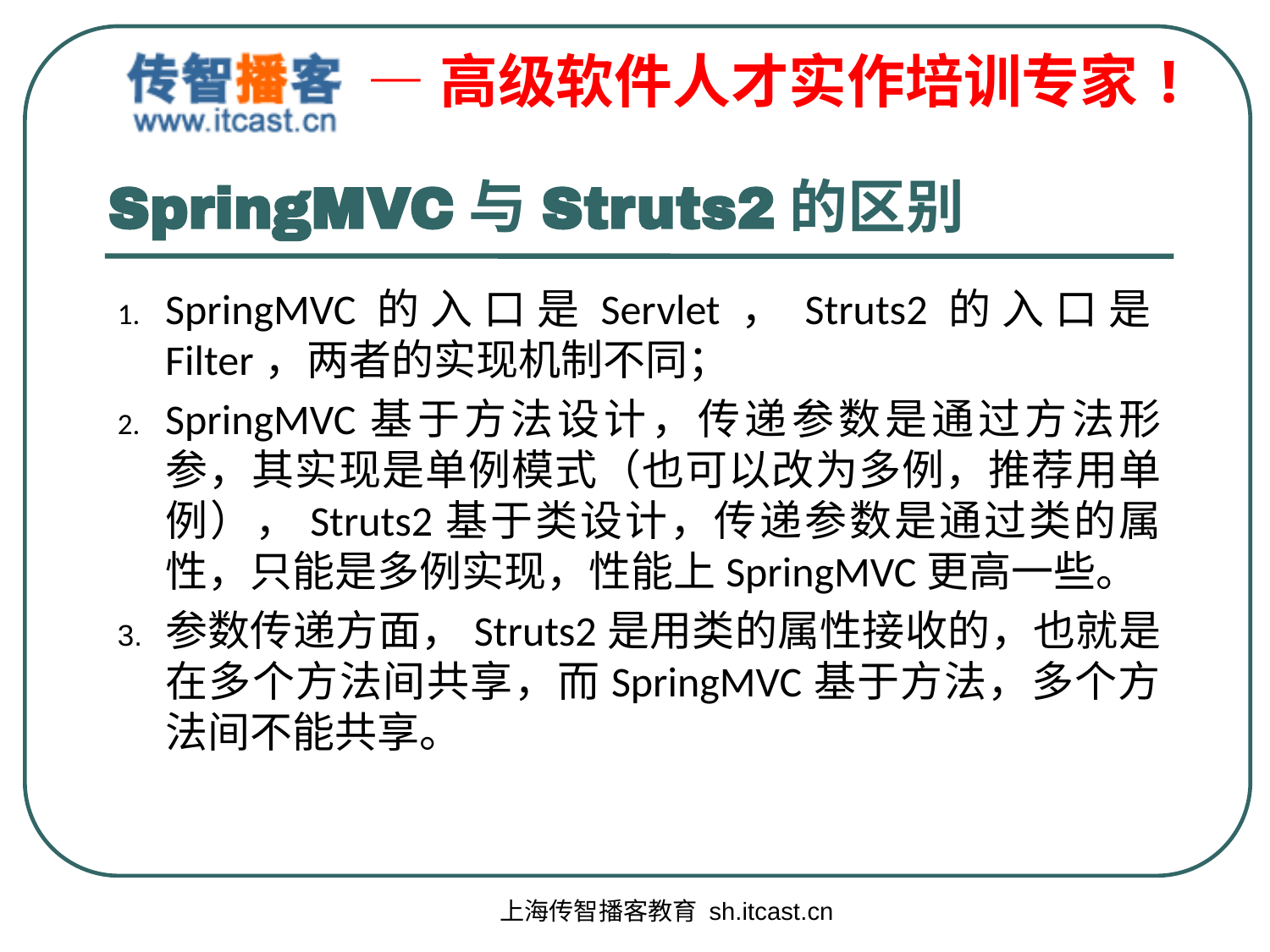

# SpringMVC与Struts2的区别
SpringMVC的入口是Servlet，Struts2的入口是Filter，两者的实现机制不同；
SpringMVC基于方法设计，传递参数是通过方法形参，其实现是单例模式（也可以改为多例，推荐用单例），Struts2基于类设计，传递参数是通过类的属性，只能是多例实现，性能上SpringMVC更高一些。
参数传递方面，Struts2是用类的属性接收的，也就是在多个方法间共享，而SpringMVC基于方法，多个方法间不能共享。
上海传智播客教育 sh.itcast.cn